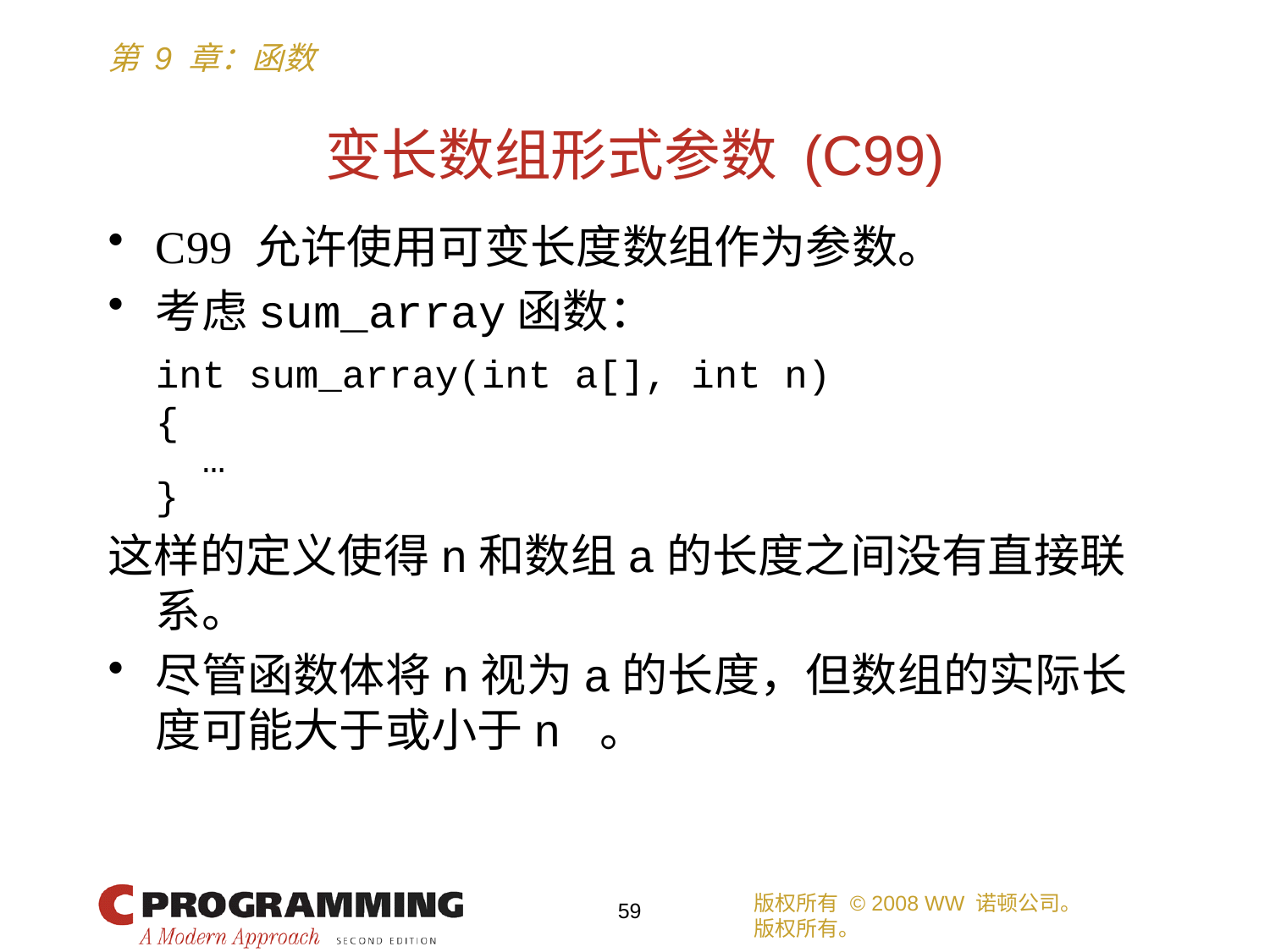

# 变长数组形式参数 (C99)
C99 允许使用可变长度数组作为参数。
考虑sum_array函数：
	int sum_array(int a[], int n)
	{
	  …
	}
这样的定义使得n和数组a的长度之间没有直接联系。
尽管函数体将n视为a的长度，但数组的实际长度可能大于或小于n 。
版权所有 © 2008 WW 诺顿公司。
版权所有。
59